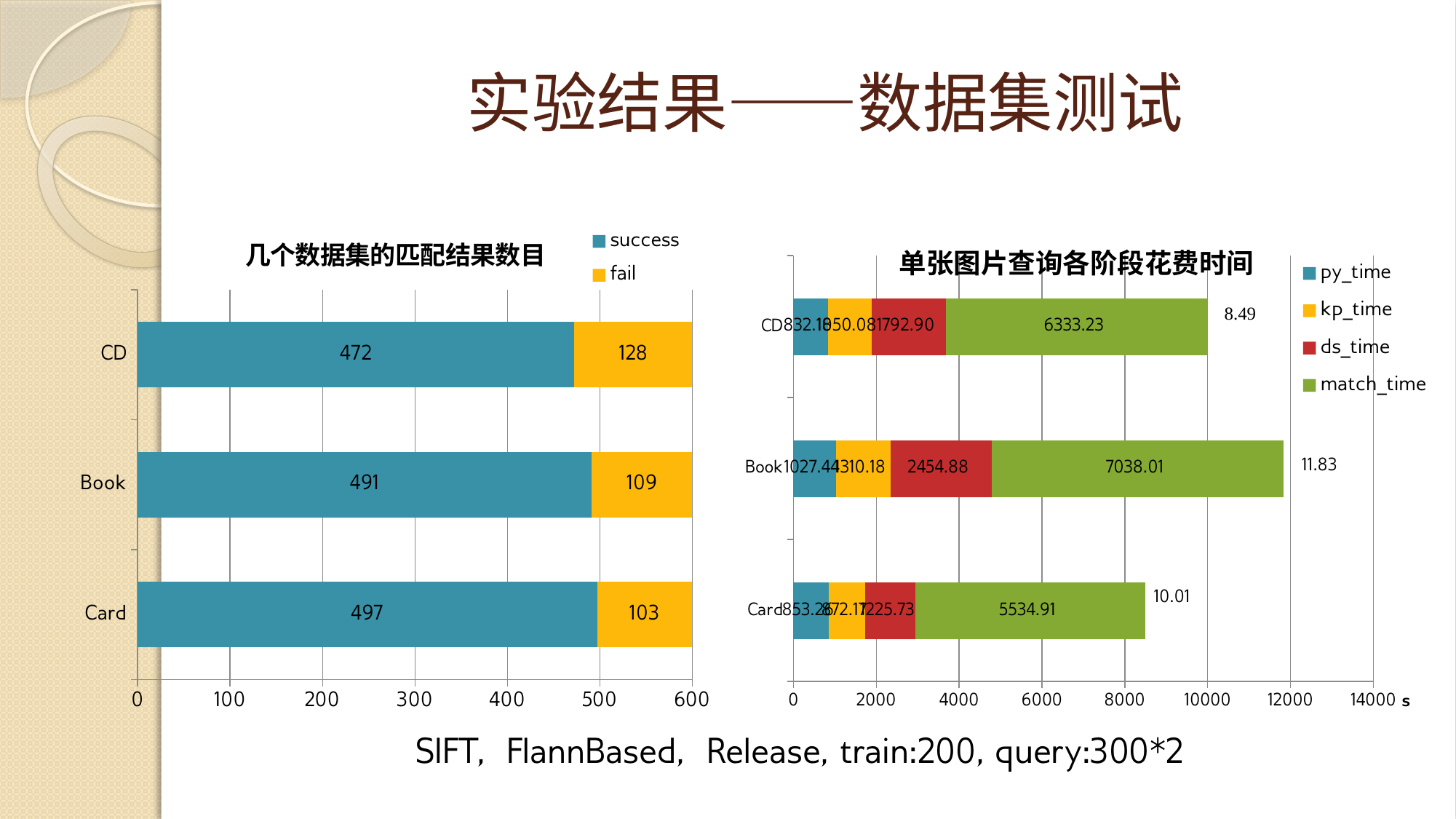

# 实验结果——数据集测试

### Chart: 几个数据集的匹配结果数目

| Category | success | fail |
|---|---|---|
| Card | 497.0 | 103.0 |
| Book | 491.0 | 109.0 |
| CD | 472.0 | 128.0 |

### Chart: 单张图片查询各阶段花费时间

| Category | py_time | kp_time | ds_time | match_time |
|---|---|---|---|---|
| Card | 853.26403 | 872.17455 | 1225.7268519666666 | 5534.914213666667 |
| Book | 1027.4396133333335 | 1310.17579 | 2454.87993 | 7038.005033333333 |
| CD | 832.17635 | 1050.0761333333335 | 1792.9029626666666 | 6333.229713333334 |
SIFT,  FlannBased,  Release, train:200, query:300*2